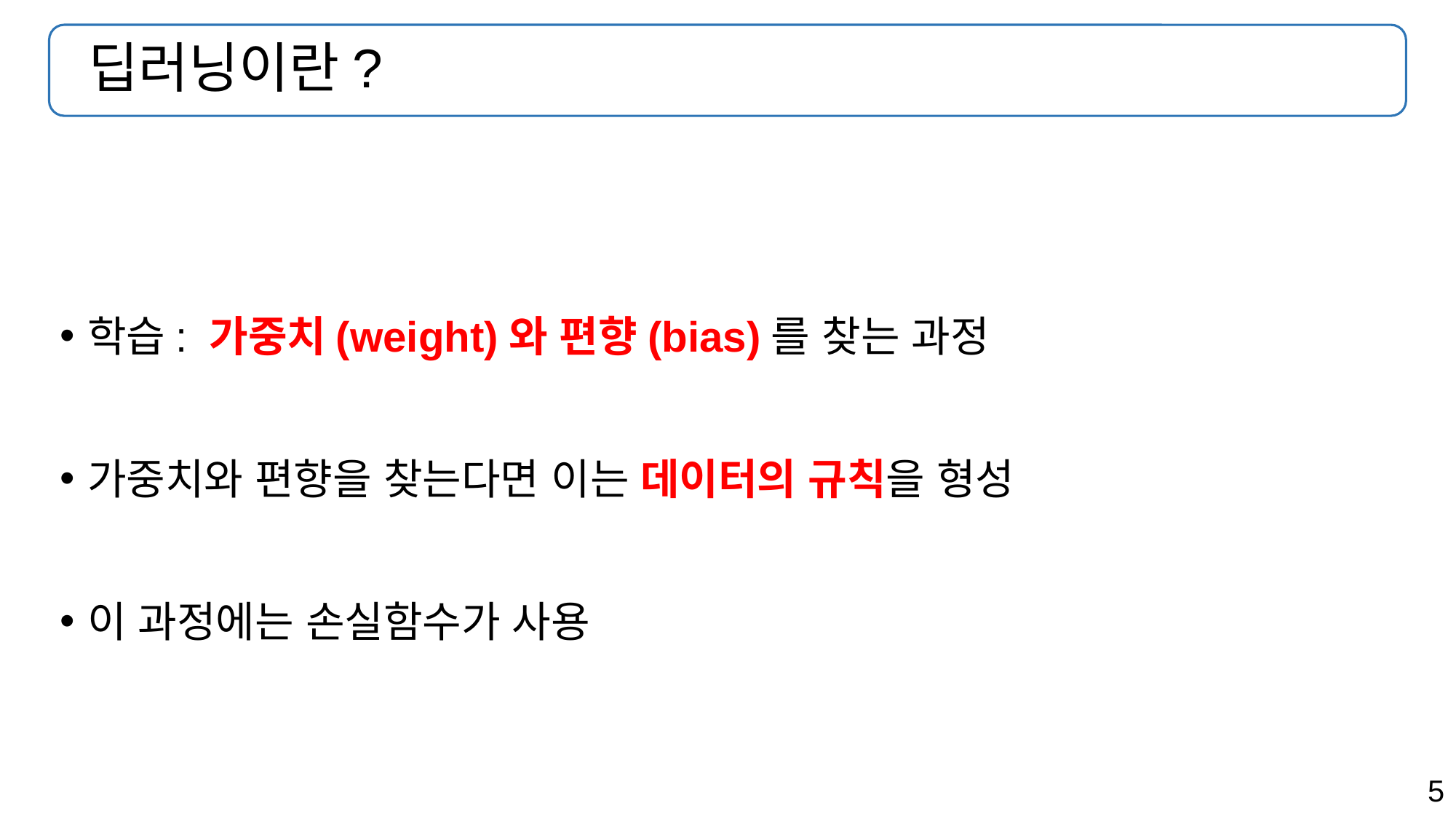

# 딥러닝이란?
학습: 가중치(weight)와 편향(bias)를 찾는 과정
가중치와 편향을 찾는다면 이는 데이터의 규칙을 형성
이 과정에는 손실함수가 사용